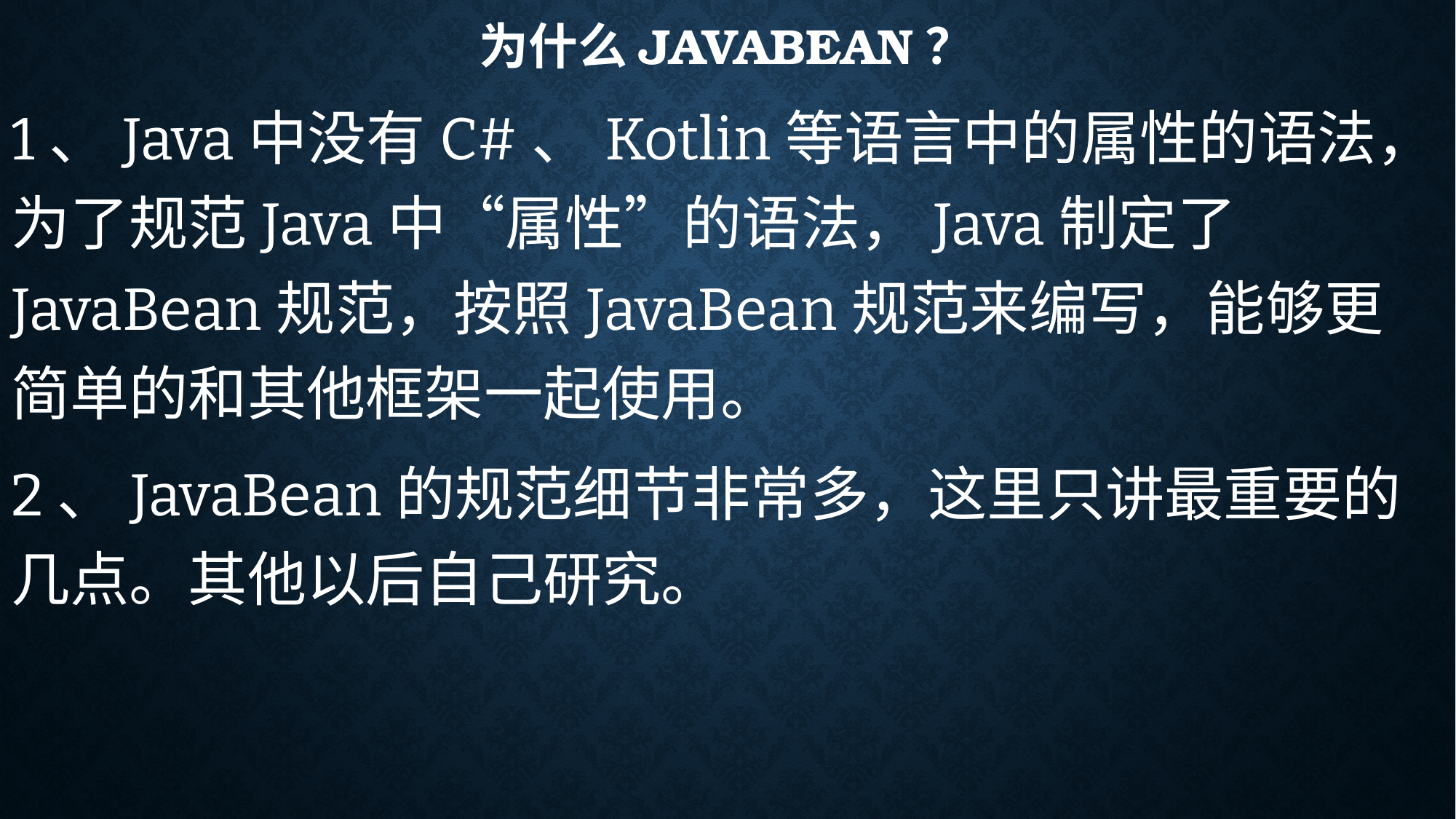

# 为什么JavaBean？
1、Java中没有C#、Kotlin等语言中的属性的语法，为了规范Java中“属性”的语法，Java制定了JavaBean规范，按照JavaBean规范来编写，能够更简单的和其他框架一起使用。
2、JavaBean的规范细节非常多，这里只讲最重要的几点。其他以后自己研究。